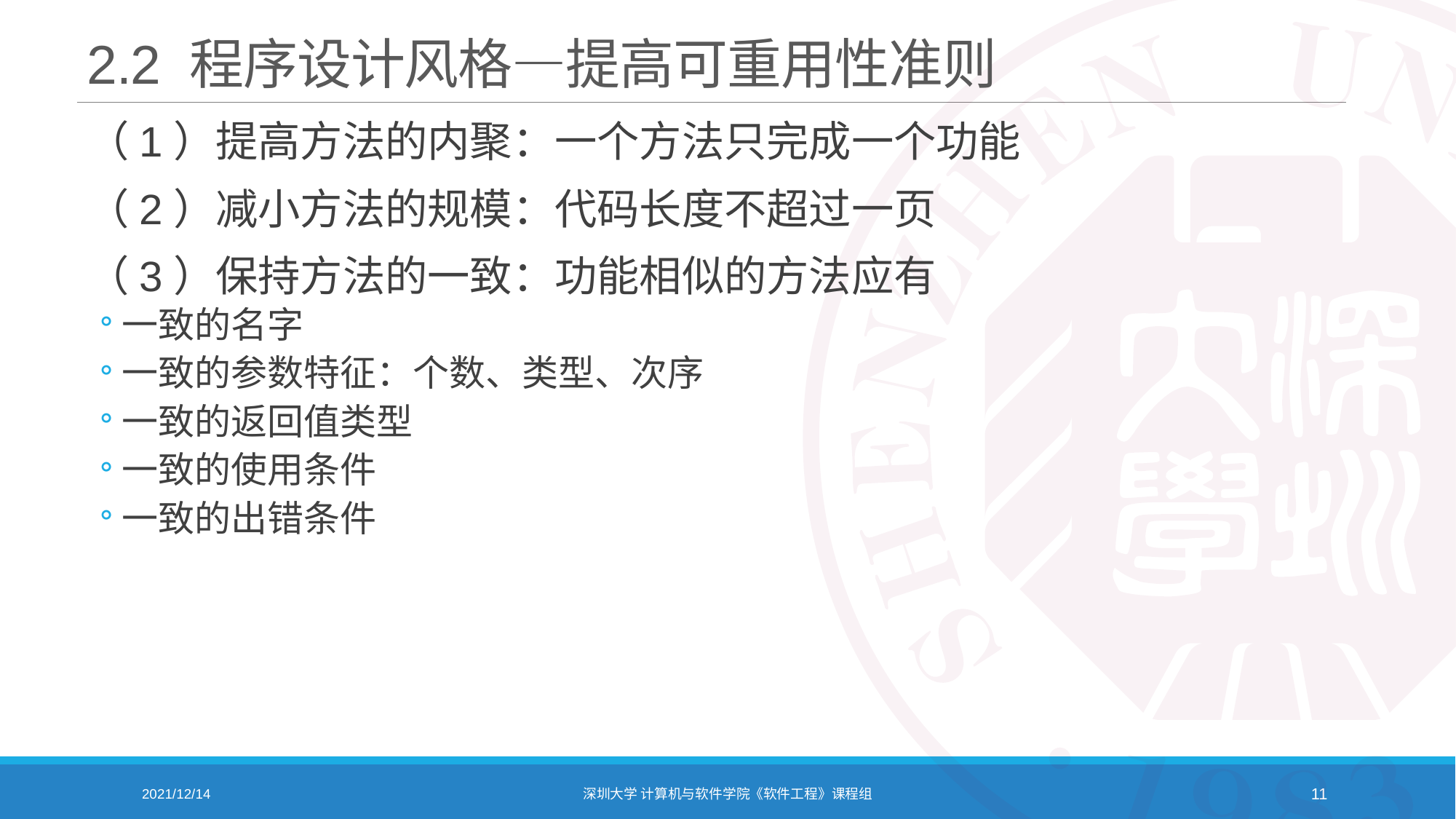

# 2.2 程序设计风格—提高可重用性准则
（1）提高方法的内聚：一个方法只完成一个功能
（2）减小方法的规模：代码长度不超过一页
（3）保持方法的一致：功能相似的方法应有
一致的名字
一致的参数特征：个数、类型、次序
一致的返回值类型
一致的使用条件
一致的出错条件

2021/12/14
深圳大学 计算机与软件学院《软件工程》课程组
11